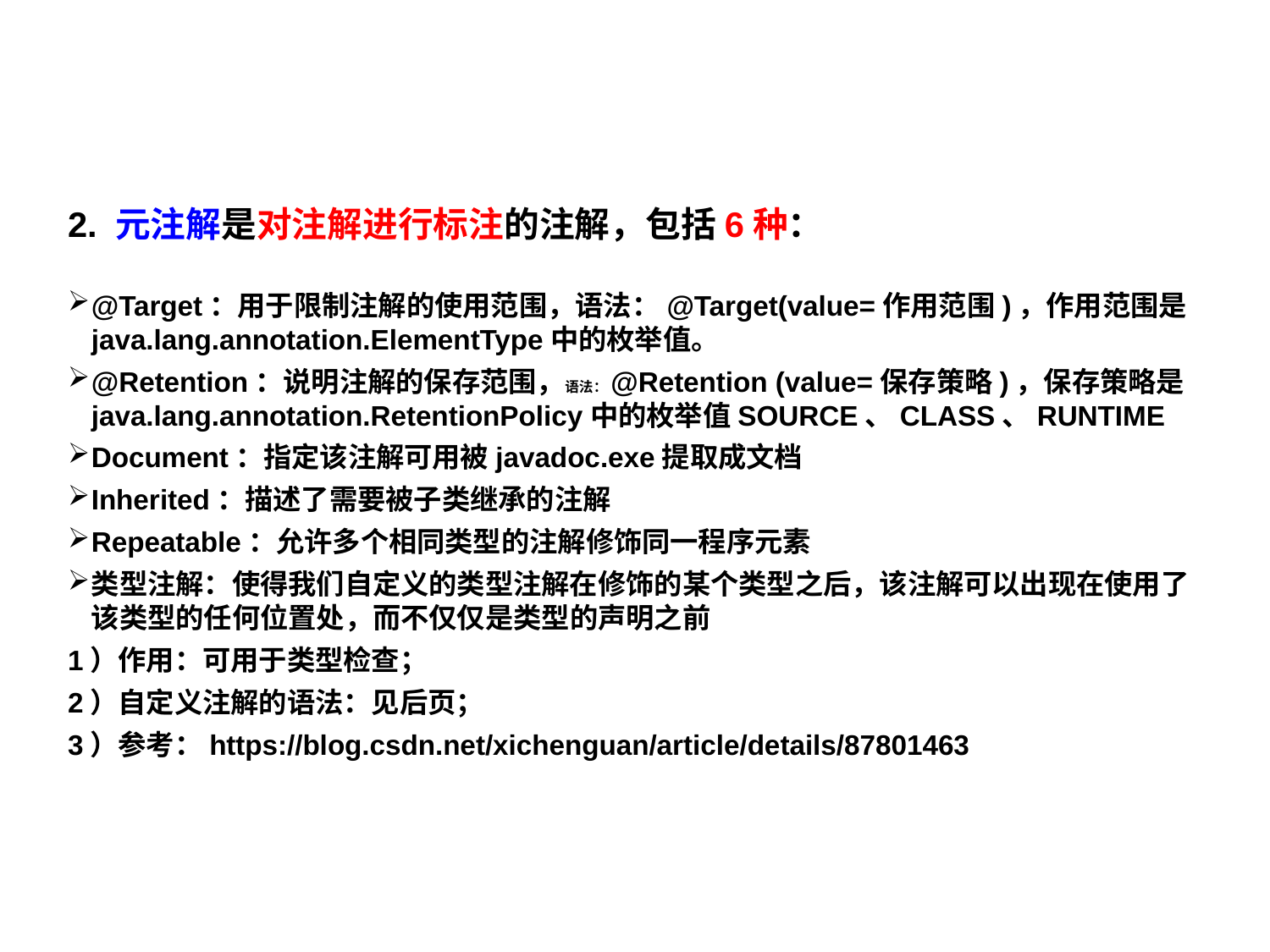

2. 元注解是对注解进行标注的注解，包括6种：

@Target：用于限制注解的使用范围，语法：@Target(value=作用范围)，作用范围是java.lang.annotation.ElementType中的枚举值。
@Retention：说明注解的保存范围，语法：@Retention (value=保存策略)，保存策略是java.lang.annotation.RetentionPolicy中的枚举值SOURCE、CLASS、RUNTIME
Document：指定该注解可用被javadoc.exe提取成文档
Inherited：描述了需要被子类继承的注解
Repeatable：允许多个相同类型的注解修饰同一程序元素
类型注解：使得我们自定义的类型注解在修饰的某个类型之后，该注解可以出现在使用了该类型的任何位置处，而不仅仅是类型的声明之前
1）作用：可用于类型检查；
2）自定义注解的语法：见后页；
3）参考：https://blog.csdn.net/xichenguan/article/details/87801463